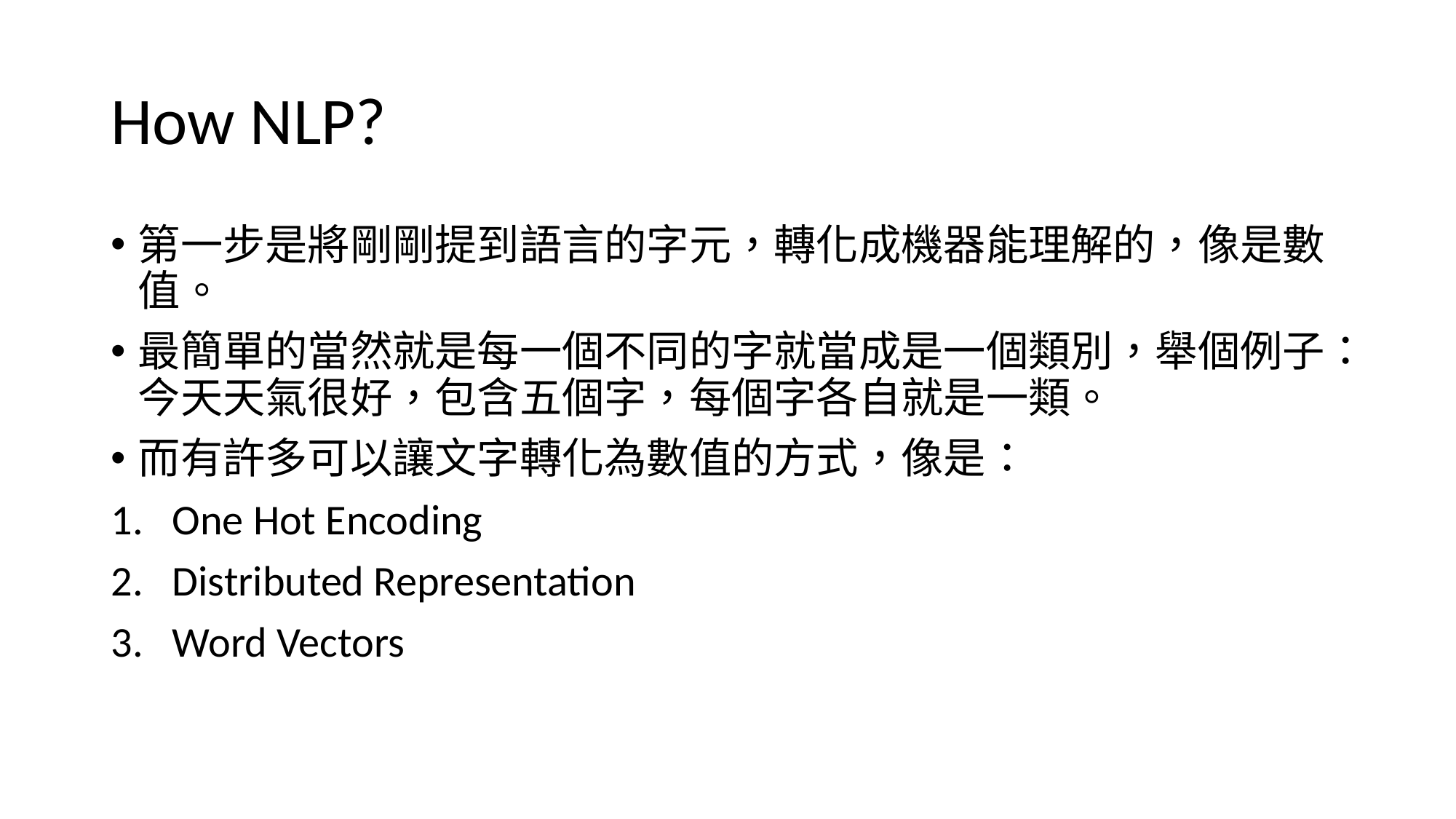

# How NLP?
第一步是將剛剛提到語言的字元，轉化成機器能理解的，像是數值。
最簡單的當然就是每一個不同的字就當成是一個類別，舉個例子：今天天氣很好，包含五個字，每個字各自就是一類。
而有許多可以讓文字轉化為數值的方式，像是：
One Hot Encoding
Distributed Representation
Word Vectors